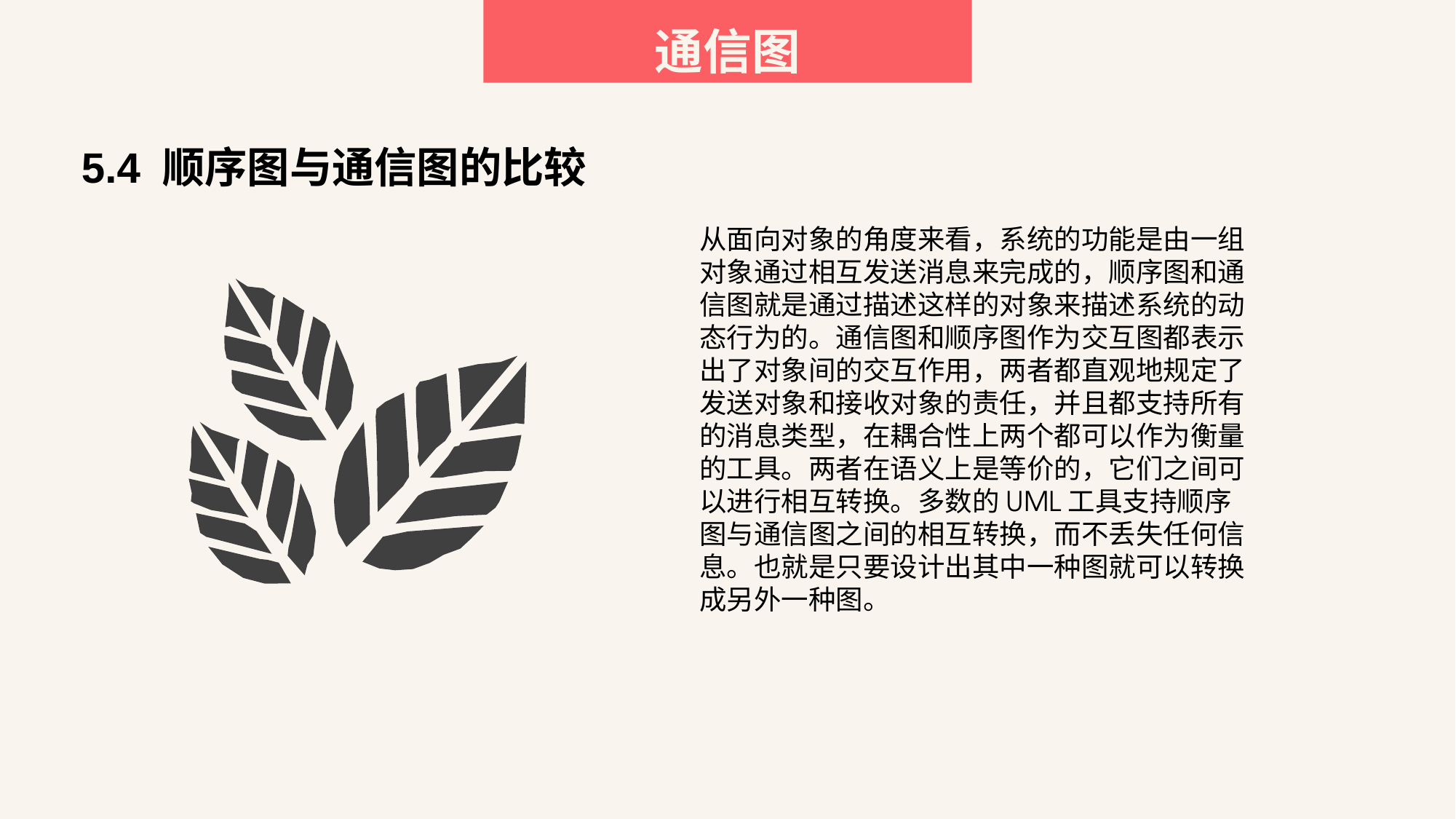

通信图
5.4 顺序图与通信图的比较
从面向对象的角度来看，系统的功能是由一组对象通过相互发送消息来完成的，顺序图和通信图就是通过描述这样的对象来描述系统的动态行为的。通信图和顺序图作为交互图都表示出了对象间的交互作用，两者都直观地规定了发送对象和接收对象的责任，并且都支持所有的消息类型，在耦合性上两个都可以作为衡量的工具。两者在语义上是等价的，它们之间可以进行相互转换。多数的UML工具支持顺序图与通信图之间的相互转换，而不丢失任何信息。也就是只要设计出其中一种图就可以转换成另外一种图。